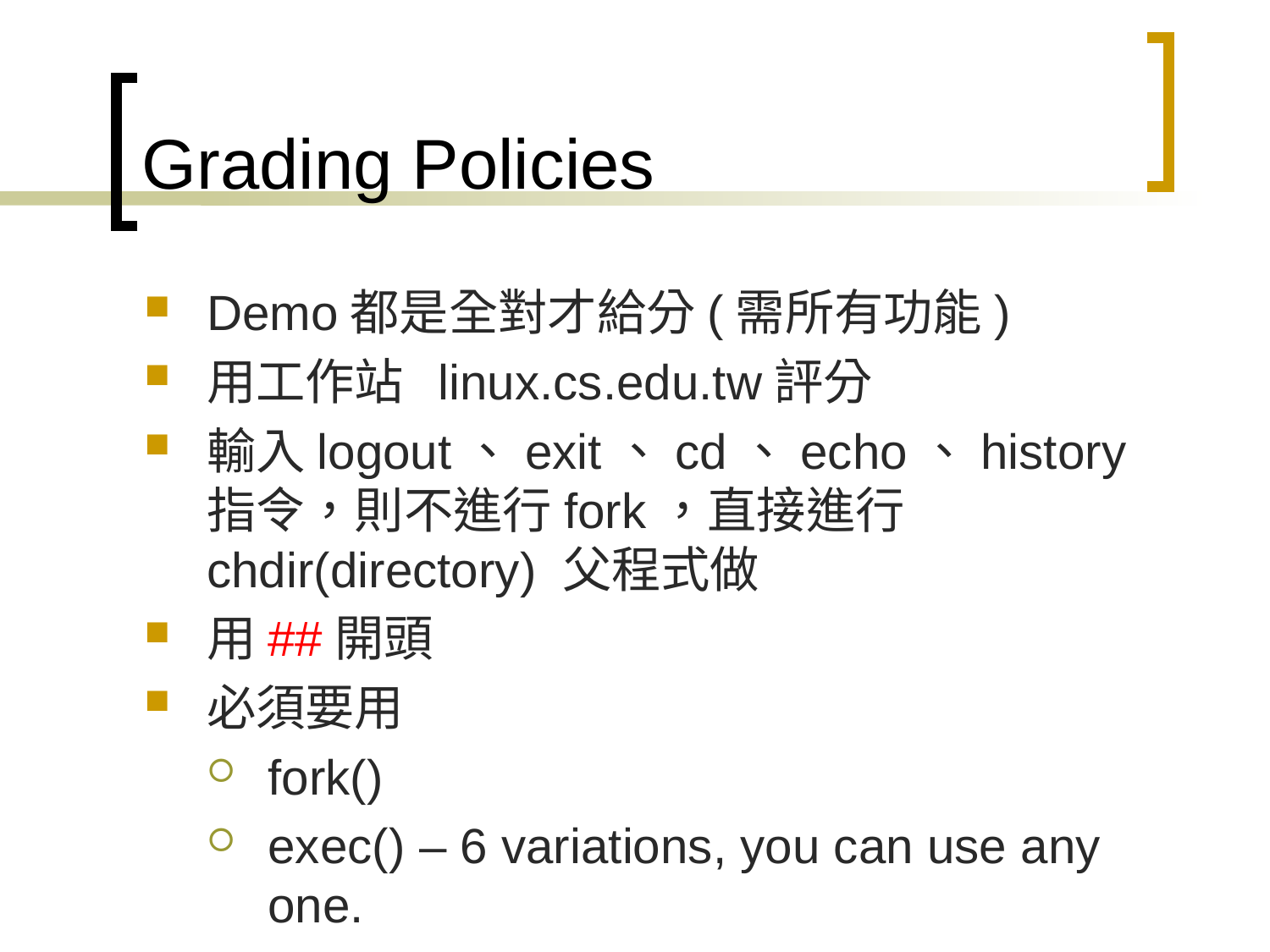

# Grading Policies
Demo都是全對才給分(需所有功能)
用工作站  linux.cs.edu.tw評分
輸入logout、exit、cd、echo、history指令，則不進行fork，直接進行chdir(directory) 父程式做
用##開頭
必須要用
fork()
exec() – 6 variations, you can use any one.